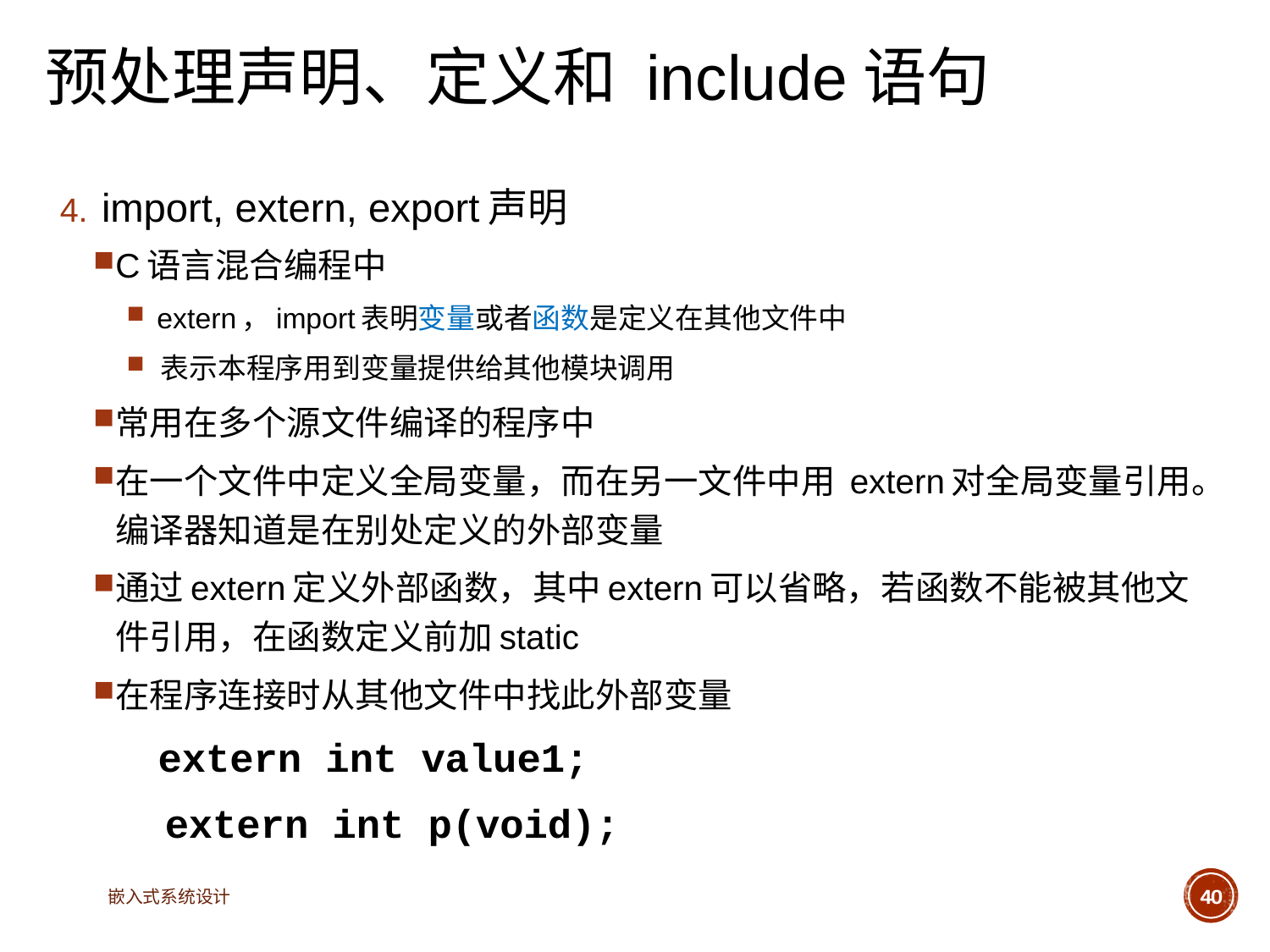

# 预处理声明、定义和 include语句
import, extern, export声明
C语言混合编程中
 extern，import表明变量或者函数是定义在其他文件中
 表示本程序用到变量提供给其他模块调用
常用在多个源文件编译的程序中
在一个文件中定义全局变量，而在另一文件中用 extern对全局变量引用。编译器知道是在别处定义的外部变量
通过extern定义外部函数，其中extern可以省略，若函数不能被其他文件引用，在函数定义前加static
在程序连接时从其他文件中找此外部变量
         extern int value1;
   extern int p(void);

嵌入式系统设计
40